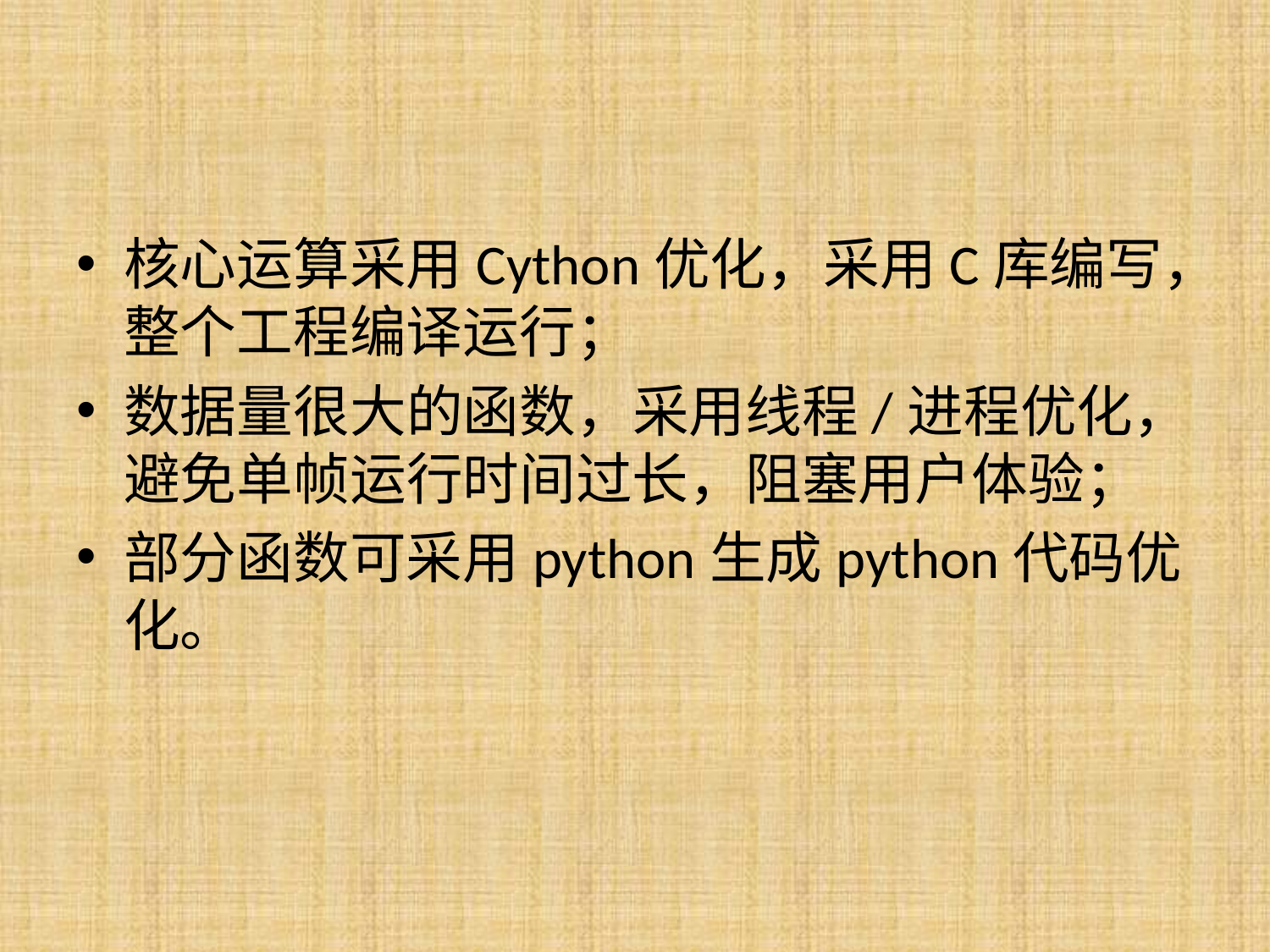

核心运算采用Cython优化，采用C库编写，整个工程编译运行；
数据量很大的函数，采用线程/进程优化，避免单帧运行时间过长，阻塞用户体验；
部分函数可采用python生成python代码优化。